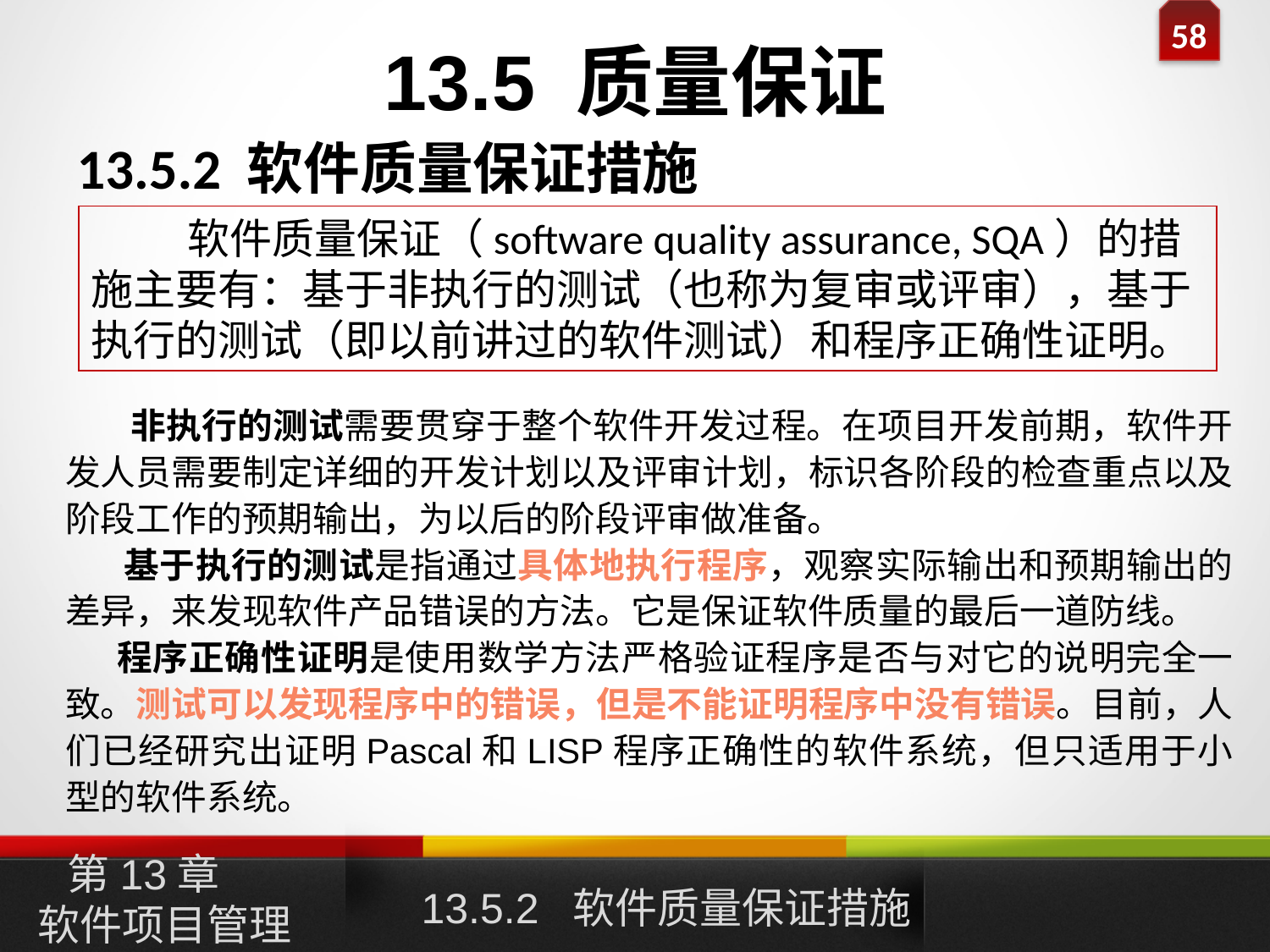

# 13.5 质量保证
13.5.2 软件质量保证措施
         软件质量保证（software quality assurance, SQA）的措施主要有：基于非执行的测试（也称为复审或评审），基于执行的测试（即以前讲过的软件测试）和程序正确性证明。
       非执行的测试需要贯穿于整个软件开发过程。在项目开发前期，软件开发人员需要制定详细的开发计划以及评审计划，标识各阶段的检查重点以及阶段工作的预期输出，为以后的阶段评审做准备。
      基于执行的测试是指通过具体地执行程序，观察实际输出和预期输出的差异，来发现软件产品错误的方法。它是保证软件质量的最后一道防线。
     程序正确性证明是使用数学方法严格验证程序是否与对它的说明完全一致。测试可以发现程序中的错误，但是不能证明程序中没有错误。目前，人们已经研究出证明Pascal和LISP程序正确性的软件系统，但只适用于小型的软件系统。
第13章
软件项目管理
13.5.2  软件质量保证措施